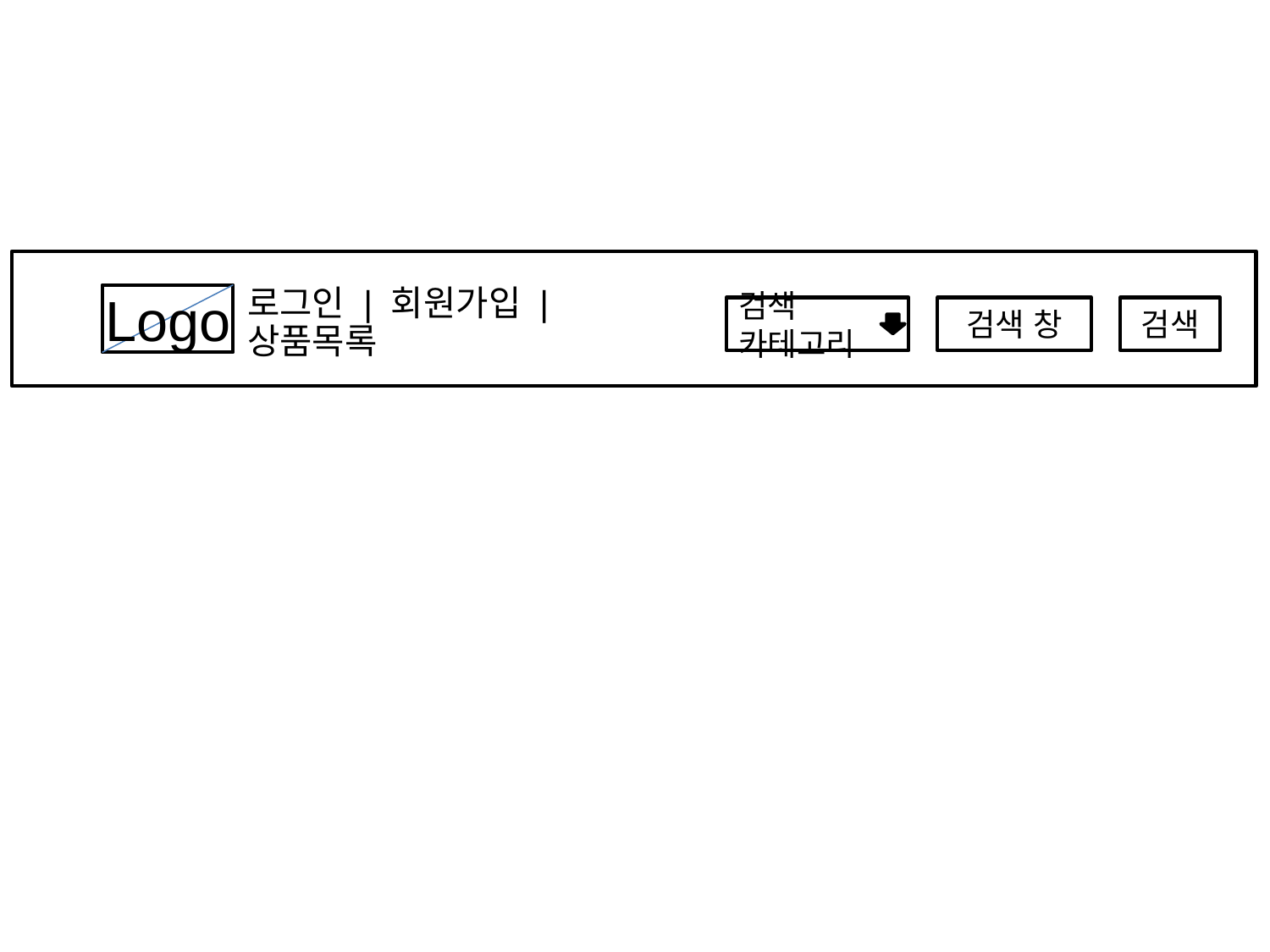

Logo

로그인 | 회원가입 | 상품목록
검색 카테고리
검색 창
검색